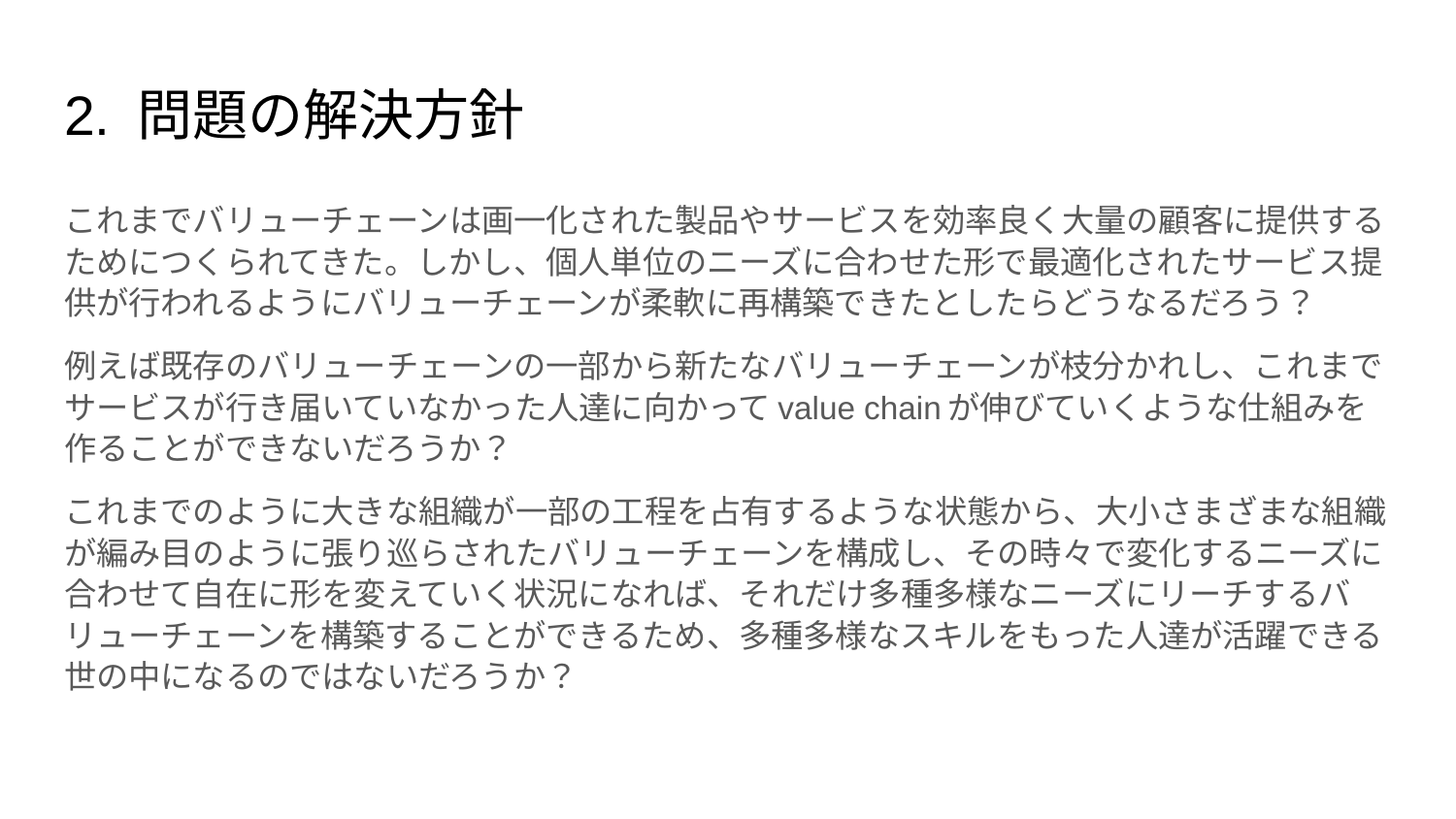

# 2. 問題の解決方針
これまでバリューチェーンは画一化された製品やサービスを効率良く大量の顧客に提供するためにつくられてきた。しかし、個人単位のニーズに合わせた形で最適化されたサービス提供が行われるようにバリューチェーンが柔軟に再構築できたとしたらどうなるだろう？
例えば既存のバリューチェーンの一部から新たなバリューチェーンが枝分かれし、これまでサービスが行き届いていなかった人達に向かってvalue chainが伸びていくような仕組みを作ることができないだろうか？
これまでのように大きな組織が一部の工程を占有するような状態から、大小さまざまな組織が編み目のように張り巡らされたバリューチェーンを構成し、その時々で変化するニーズに合わせて自在に形を変えていく状況になれば、それだけ多種多様なニーズにリーチするバリューチェーンを構築することができるため、多種多様なスキルをもった人達が活躍できる世の中になるのではないだろうか？